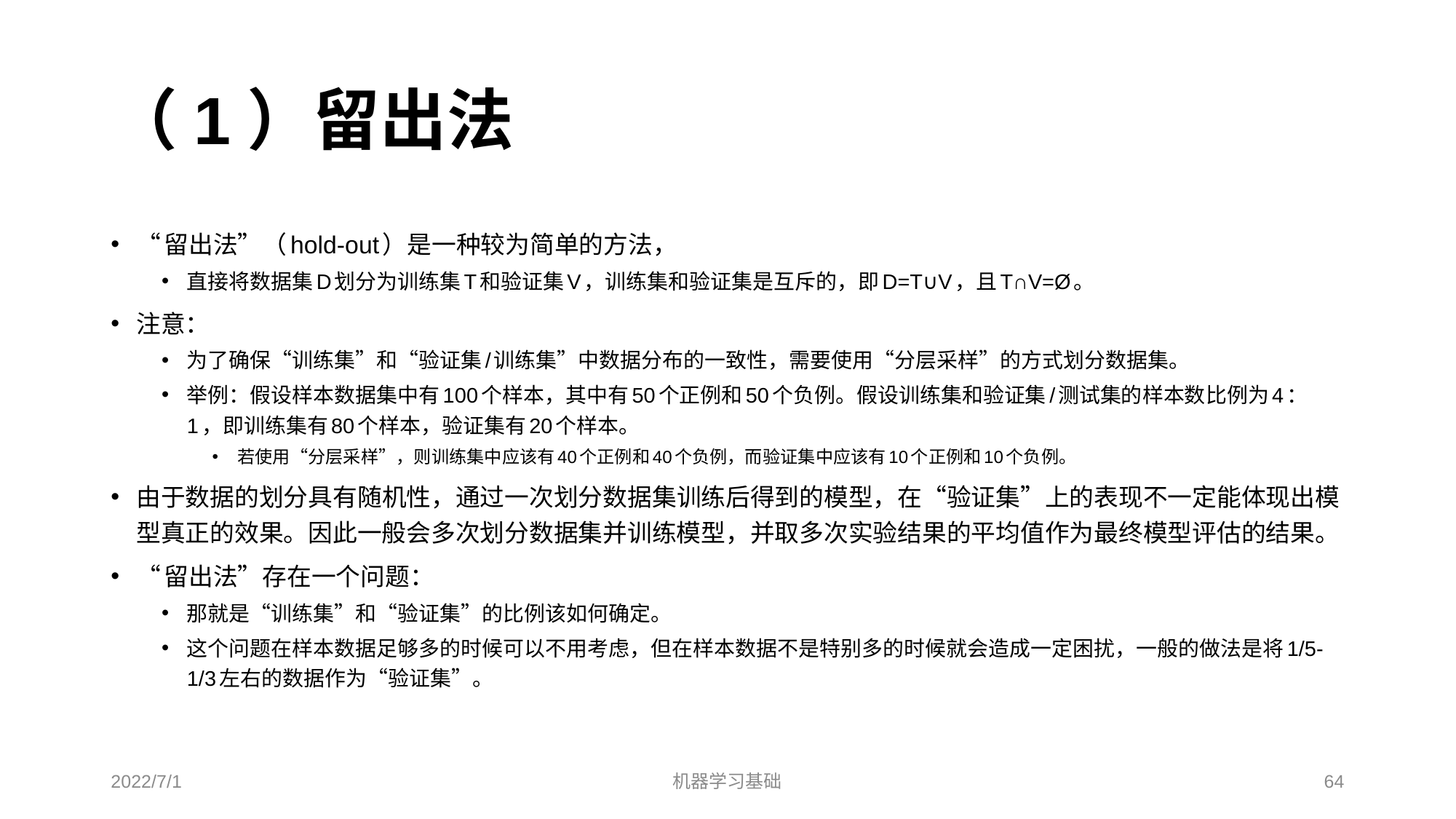

# （1）留出法
“留出法”（hold-out）是一种较为简单的方法，
直接将数据集D划分为训练集T和验证集V，训练集和验证集是互斥的，即D=T∪V，且T∩V=Ø。
注意：
为了确保“训练集”和“验证集/训练集”中数据分布的一致性，需要使用“分层采样”的方式划分数据集。
举例：假设样本数据集中有100个样本，其中有50个正例和50个负例。假设训练集和验证集/测试集的样本数比例为4：1，即训练集有80个样本，验证集有20个样本。
若使用“分层采样”，则训练集中应该有40个正例和40个负例，而验证集中应该有10个正例和10个负例。
由于数据的划分具有随机性，通过一次划分数据集训练后得到的模型，在“验证集”上的表现不一定能体现出模型真正的效果。因此一般会多次划分数据集并训练模型，并取多次实验结果的平均值作为最终模型评估的结果。
“留出法”存在一个问题：
那就是“训练集”和“验证集”的比例该如何确定。
这个问题在样本数据足够多的时候可以不用考虑，但在样本数据不是特别多的时候就会造成一定困扰，一般的做法是将1/5-1/3左右的数据作为“验证集”。
2022/7/1
机器学习基础
64